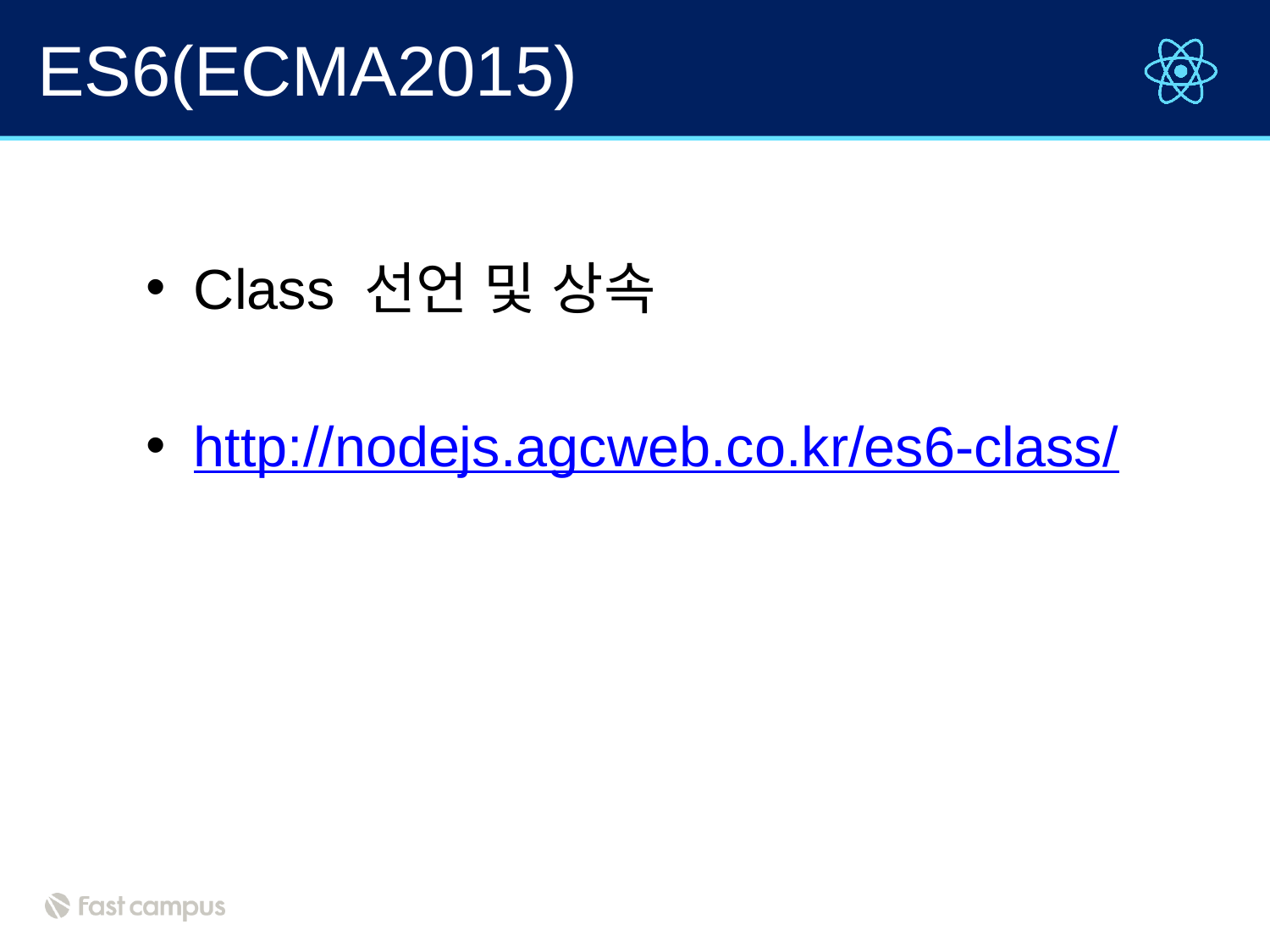

# ES6(ECMA2015)
Class 선언 및 상속

http://nodejs.agcweb.co.kr/es6-class/